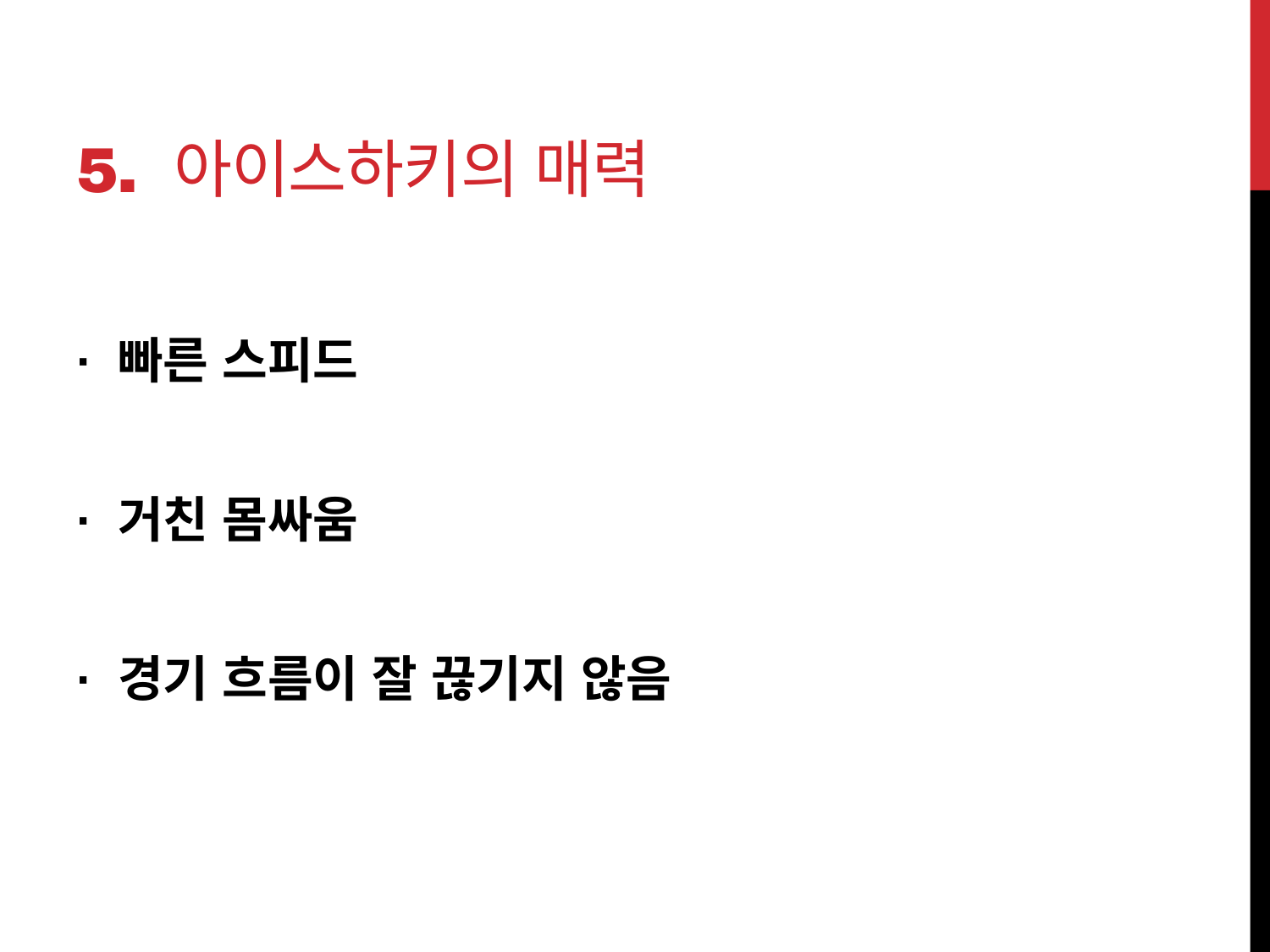

# 5. 아이스하키의 매력

· 빠른 스피드

· 거친 몸싸움

· 경기 흐름이 잘 끊기지 않음